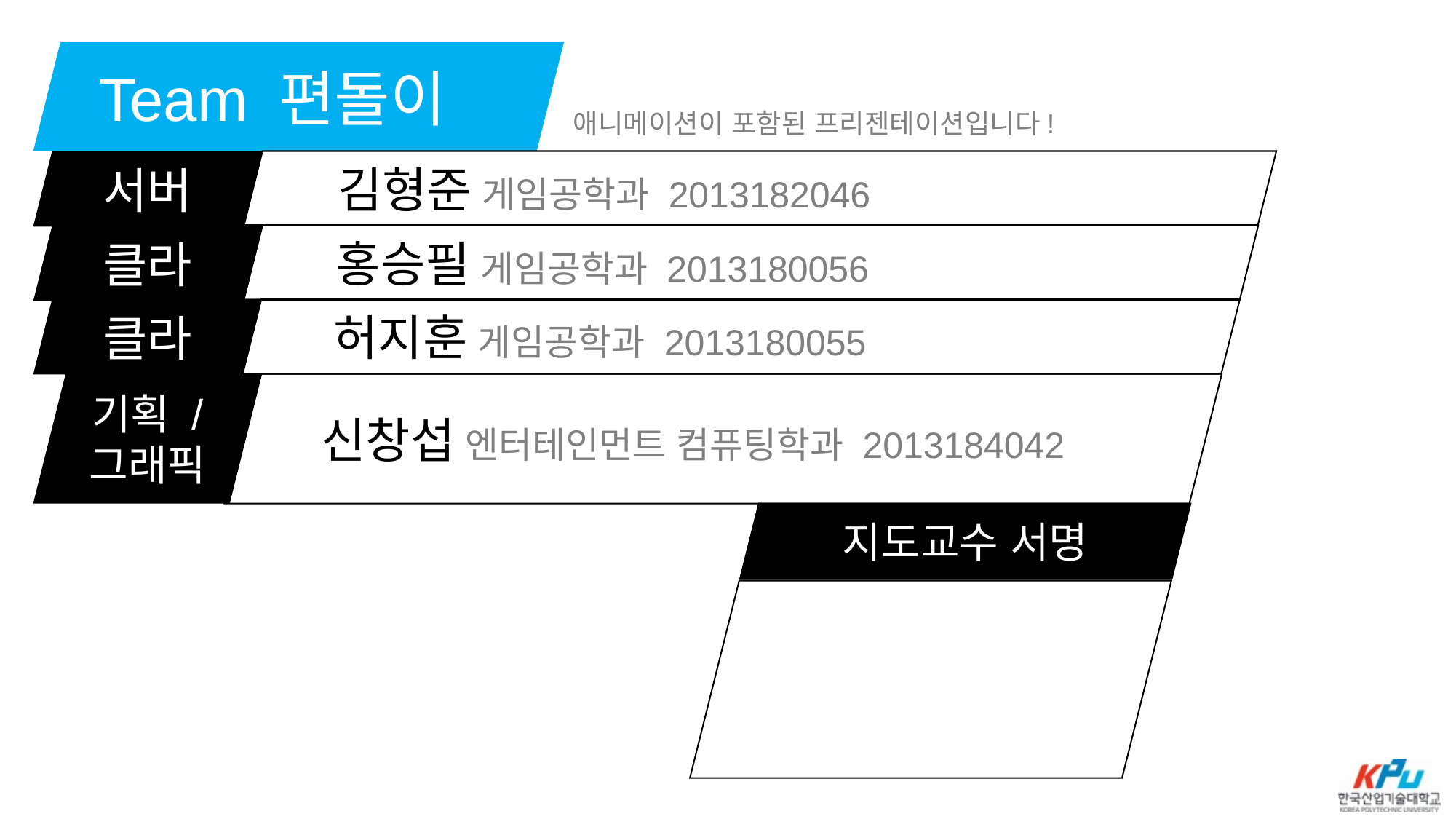

Team 편돌이
애니메이션이 포함된 프리젠테이션입니다!
서버
김형준 게임공학과 2013182046
클라
홍승필 게임공학과 2013180056
클라
허지훈 게임공학과 2013180055
기획 /
그래픽
신창섭 엔터테인먼트 컴퓨팅학과 2013184042
지도교수 서명